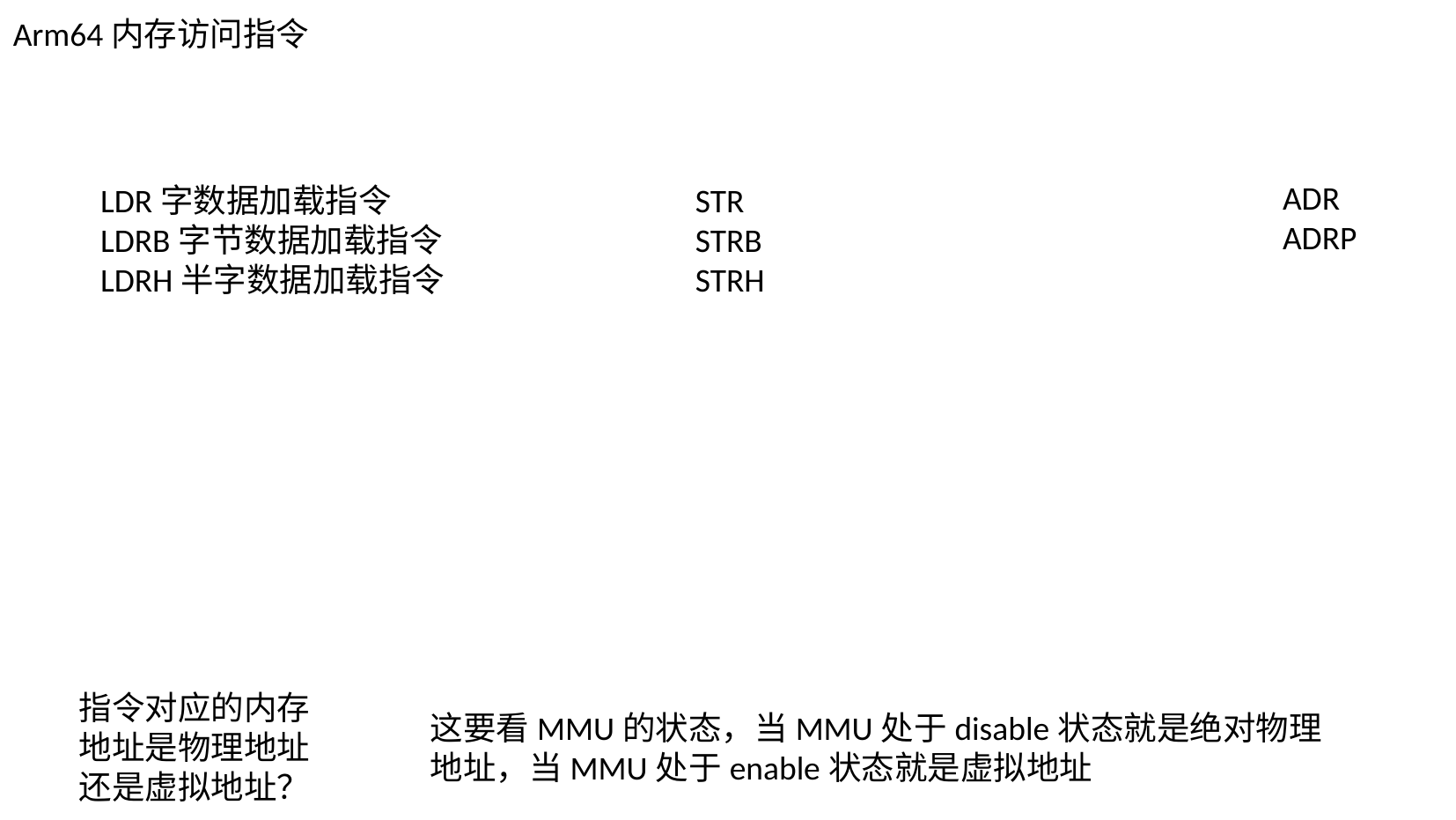

Arm64内存访问指令
ADR
ADRP
LDR字数据加载指令
LDRB字节数据加载指令
LDRH半字数据加载指令
STR
STRB
STRH
指令对应的内存地址是物理地址还是虚拟地址？
这要看MMU的状态，当MMU处于disable状态就是绝对物理地址，当MMU处于enable状态就是虚拟地址